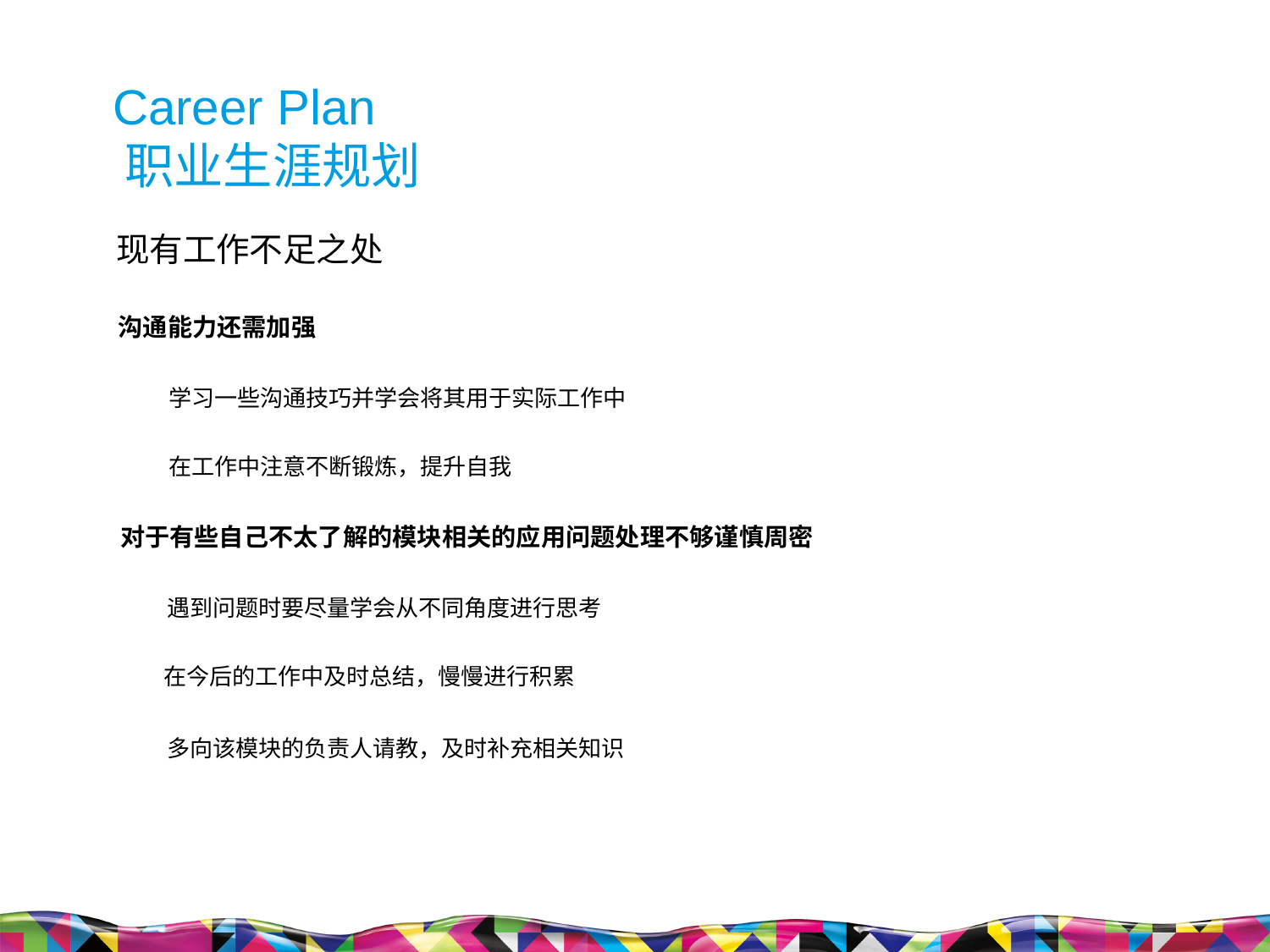

Career Plan
       职业生涯规划
现有工作不足之处
沟通能力还需加强
学习一些沟通技巧并学会将其用于实际工作中
在工作中注意不断锻炼，提升自我
对于有些自己不太了解的模块相关的应用问题处理不够谨慎周密
遇到问题时要尽量学会从不同角度进行思考
在今后的工作中及时总结，慢慢进行积累
多向该模块的负责人请教，及时补充相关知识